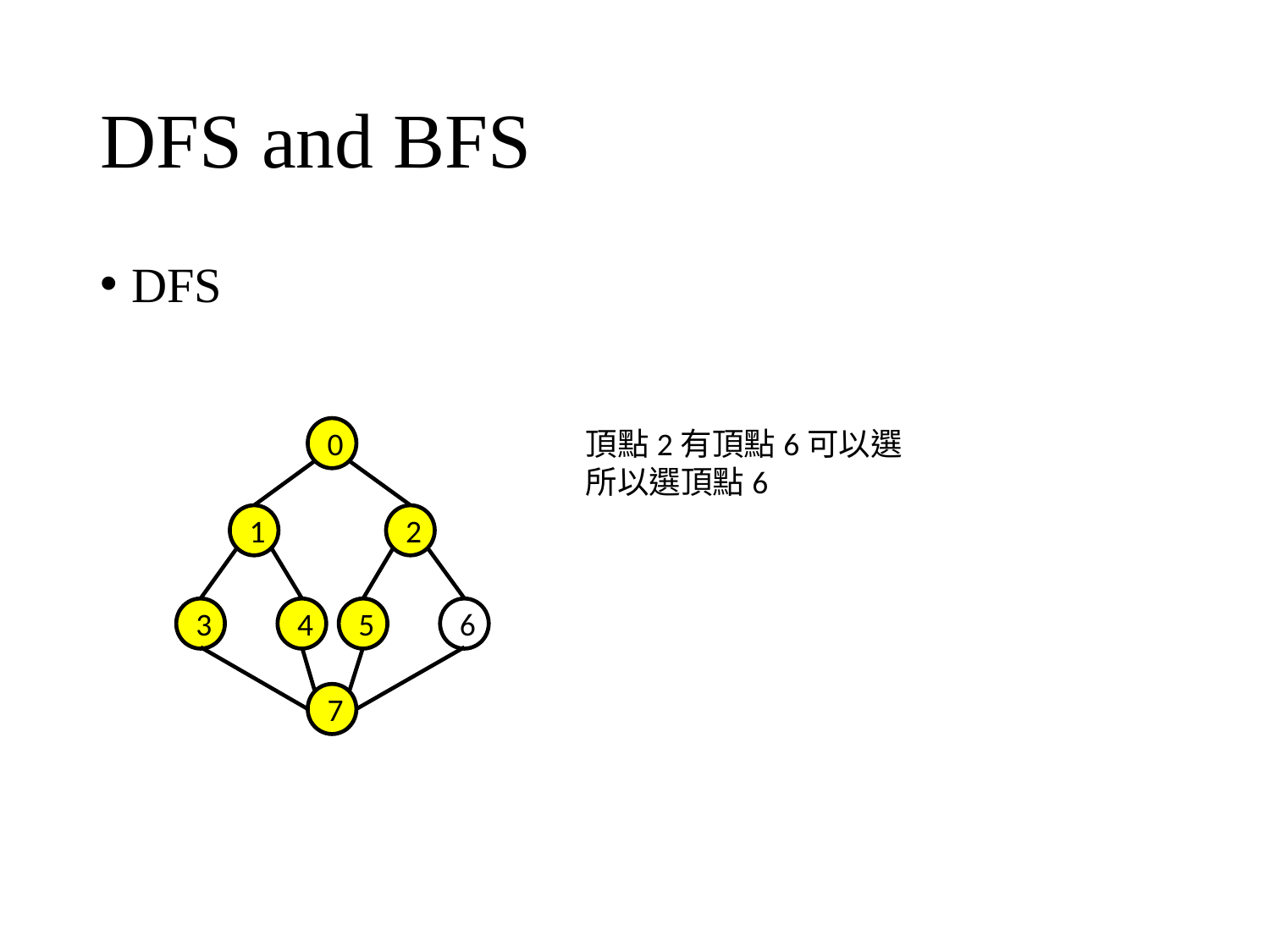

# DFS and BFS
DFS
頂點2有頂點6可以選
所以選頂點6
0
1
2
3
4
5
6
7